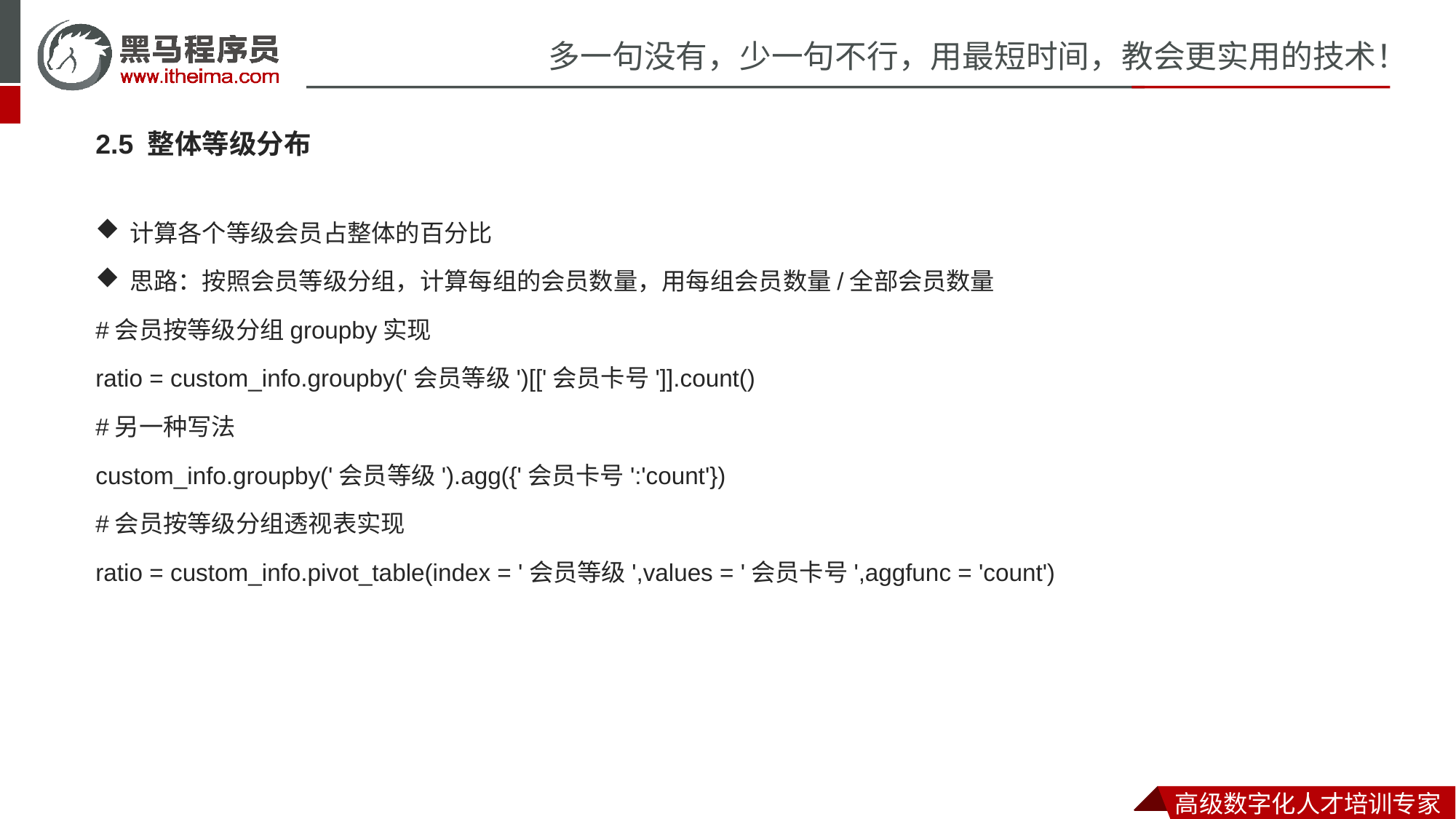

2.5 整体等级分布
计算各个等级会员占整体的百分比
思路：按照会员等级分组，计算每组的会员数量，用每组会员数量/全部会员数量
#会员按等级分组groupby实现
ratio = custom_info.groupby('会员等级')[['会员卡号']].count()
#另一种写法
custom_info.groupby('会员等级').agg({'会员卡号':'count'})
#会员按等级分组透视表实现
ratio = custom_info.pivot_table(index = '会员等级',values = '会员卡号',aggfunc = 'count')